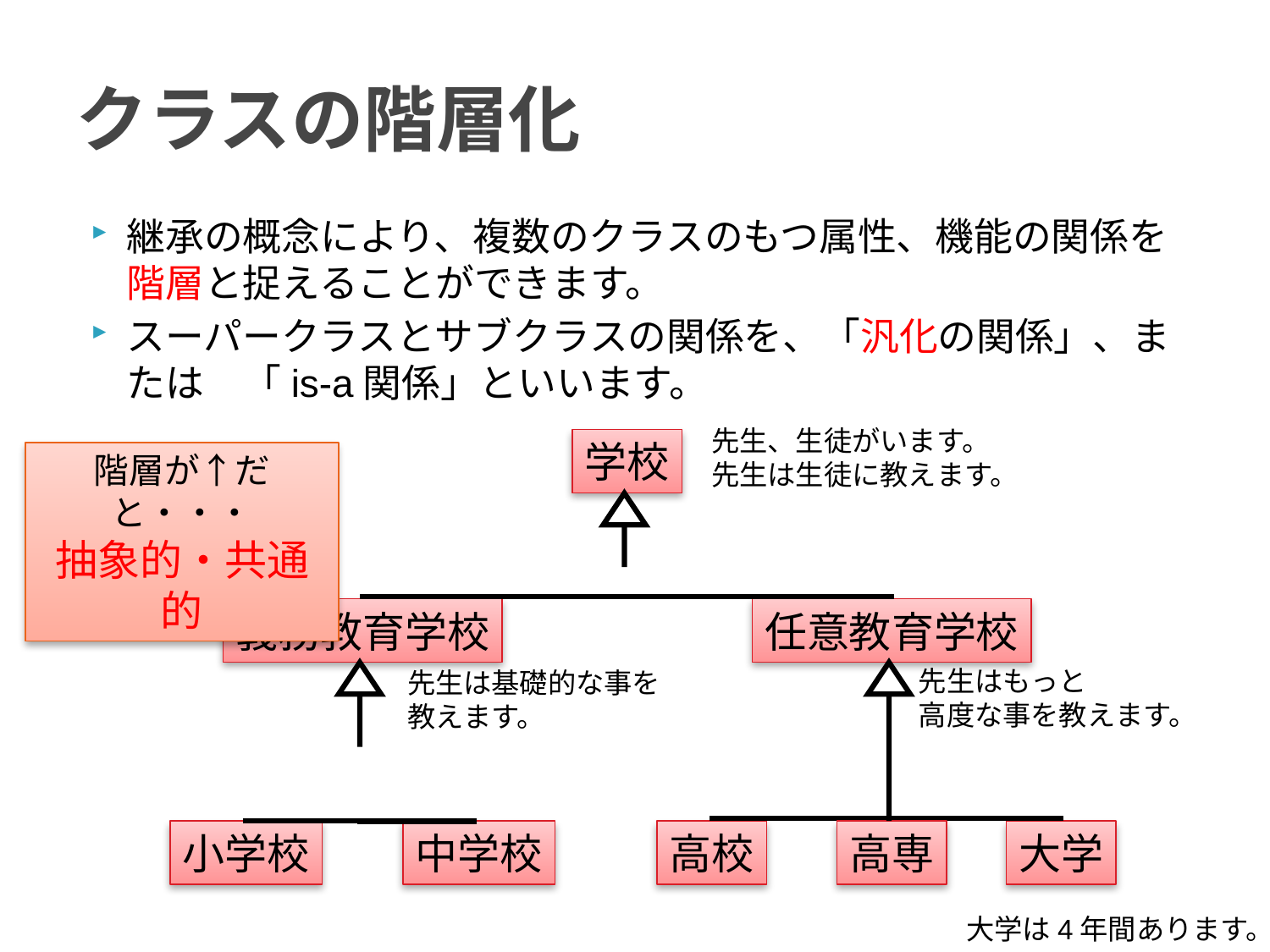

# クラスの階層化
継承の概念により、複数のクラスのもつ属性、機能の関係を階層と捉えることができます。
スーパークラスとサブクラスの関係を、「汎化の関係」、または　「is-a関係」といいます。
先生、生徒がいます。
先生は生徒に教えます。
学校
階層が↑だと・・・
抽象的・共通的

義務教育学校
任意教育学校
先生はもっと
高度な事を教えます。
先生は基礎的な事を
教えます。

小学校
中学校
高校
高専
大学
大学は4年間あります。